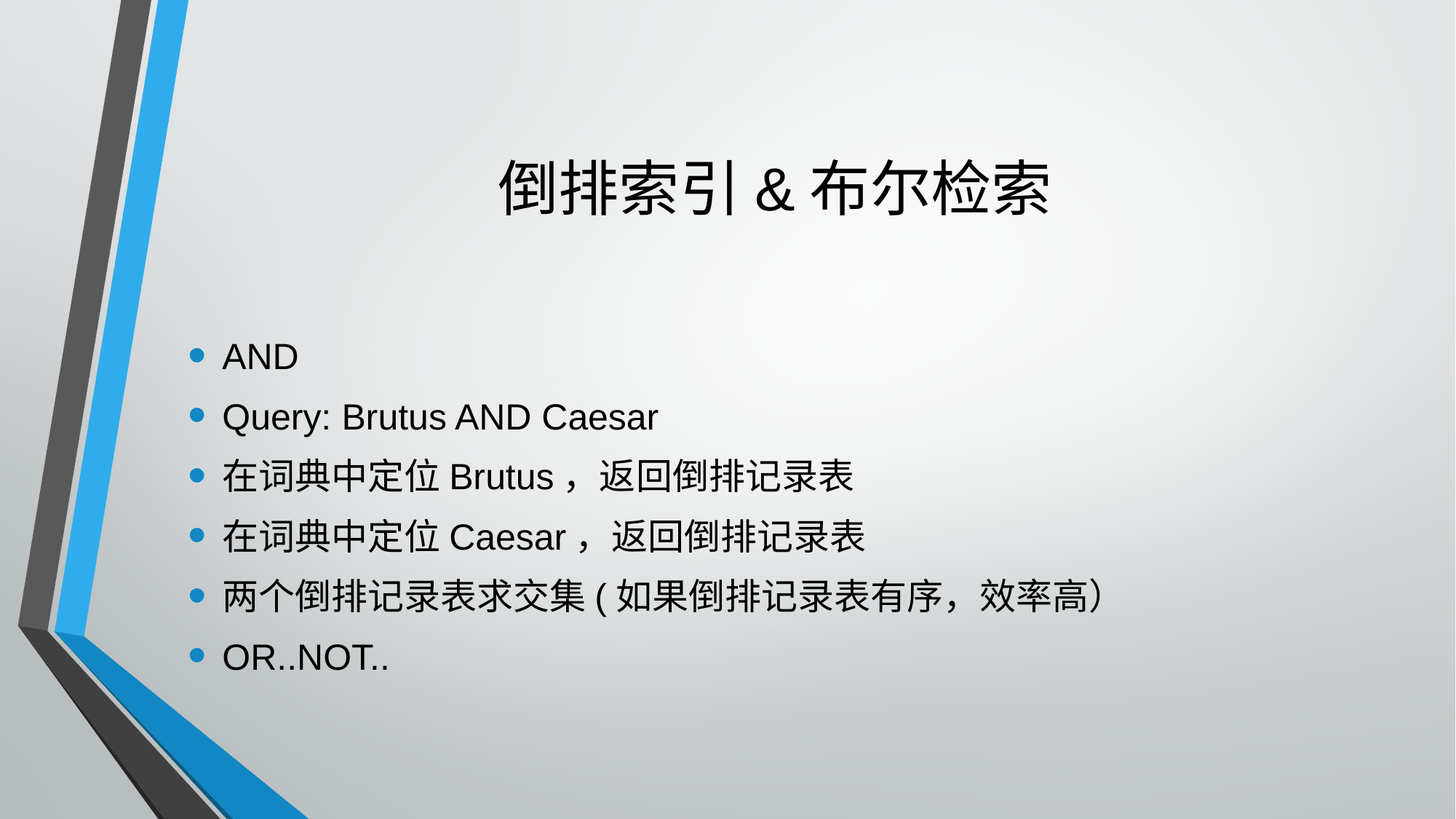

# 倒排索引&布尔检索
AND
Query: Brutus AND Caesar
在词典中定位Brutus，返回倒排记录表
在词典中定位Caesar，返回倒排记录表
两个倒排记录表求交集(如果倒排记录表有序，效率高）
OR..NOT..